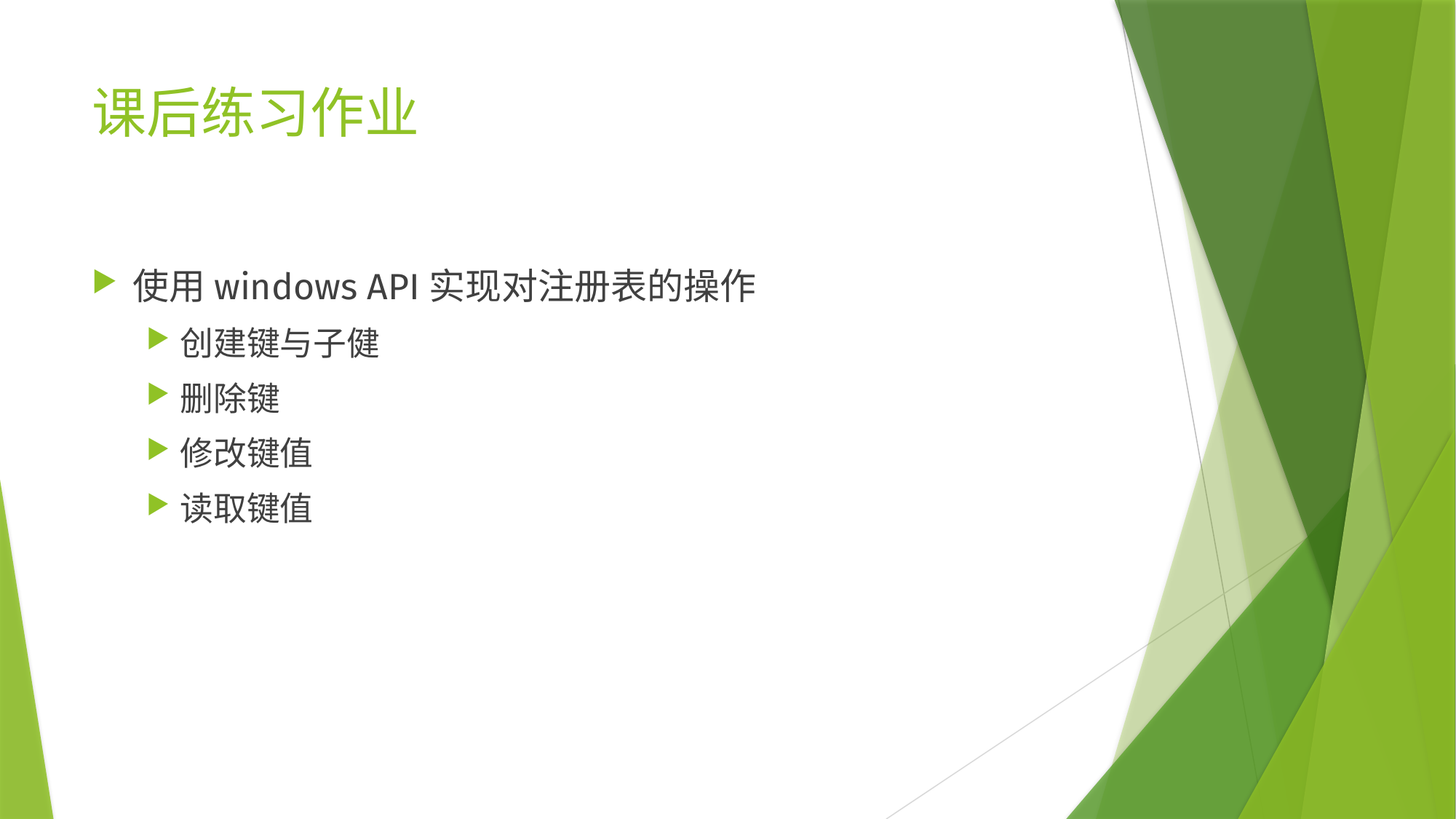

# 课后练习作业
使用windows API实现对注册表的操作
创建键与子健
删除键
修改键值
读取键值